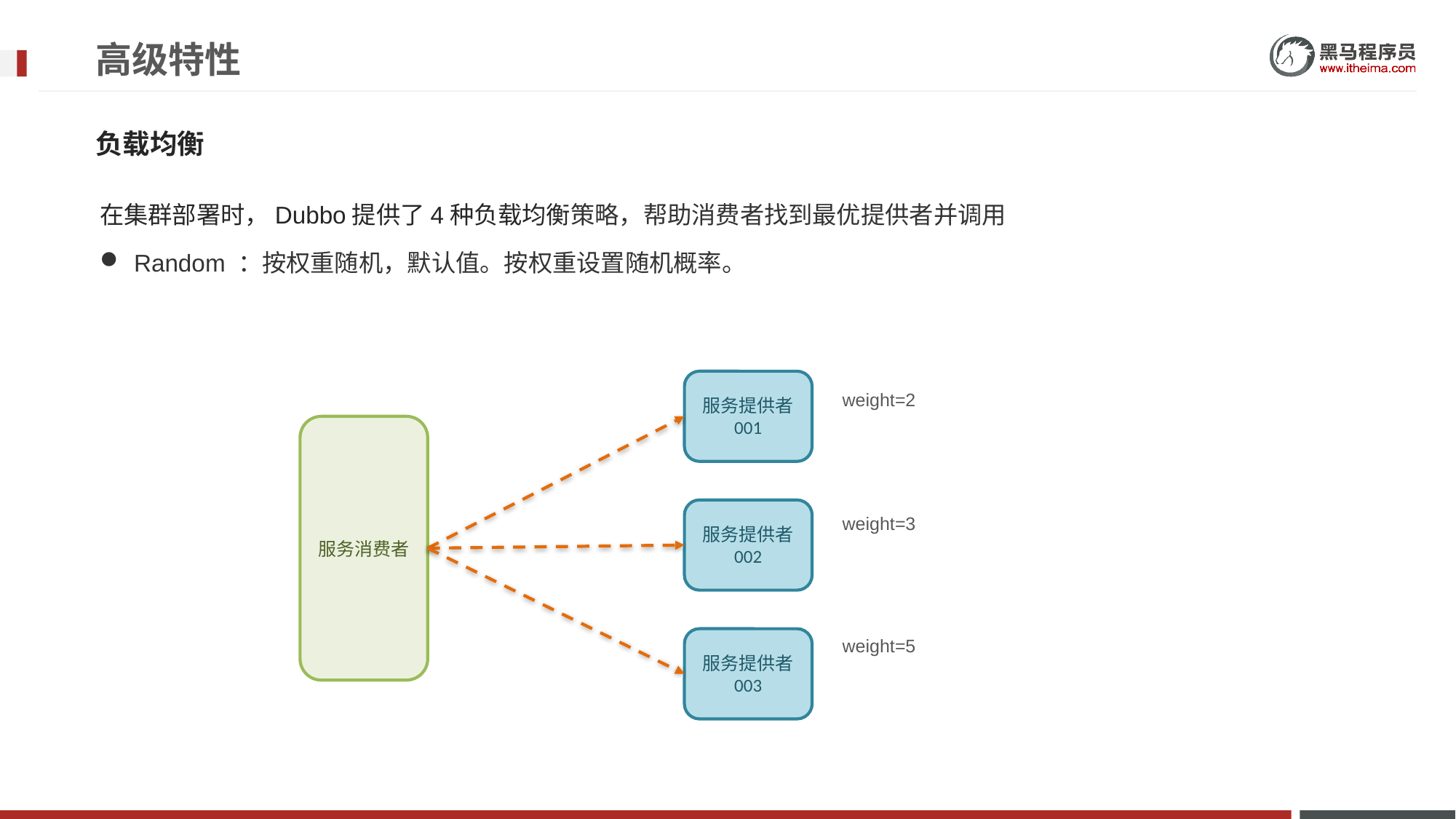

# 高级特性
负载均衡
在集群部署时，Dubbo提供了4种负载均衡策略，帮助消费者找到最优提供者并调用
Random ：按权重随机，默认值。按权重设置随机概率。

服务提供者
001
weight=2
服务消费者
服务提供者
002
weight=3
服务提供者
003
weight=5